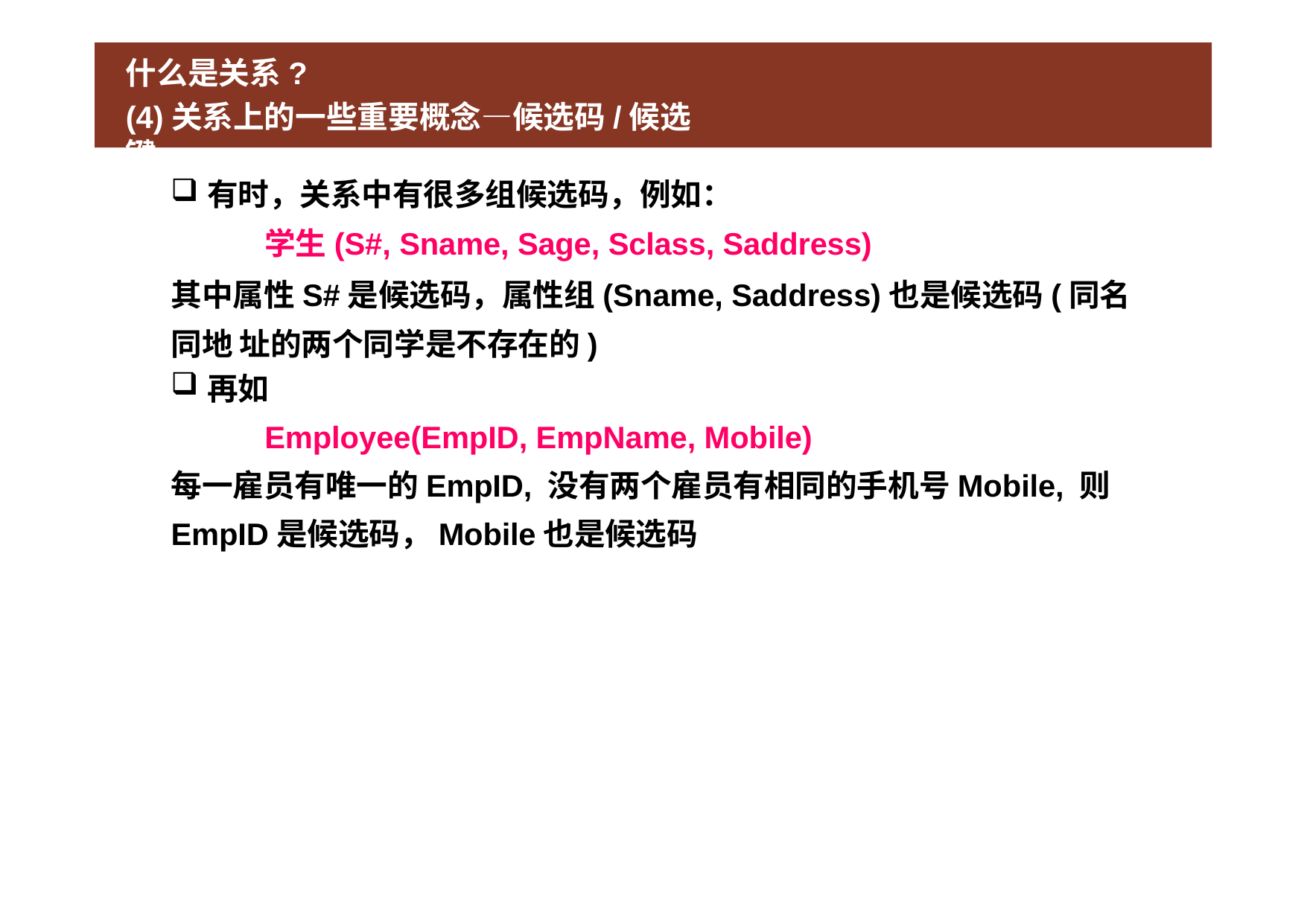

# 什么是关系?
(4)关系上的一些重要概念—候选码/候选键
有时，关系中有很多组候选码，例如：
学生(S#, Sname, Sage, Sclass, Saddress)
其中属性S#是候选码，属性组(Sname, Saddress)也是候选码(同名同地 址的两个同学是不存在的)
再如
Employee(EmpID, EmpName, Mobile)
每一雇员有唯一的EmpID, 没有两个雇员有相同的手机号Mobile, 则
EmpID是候选码，Mobile也是候选码